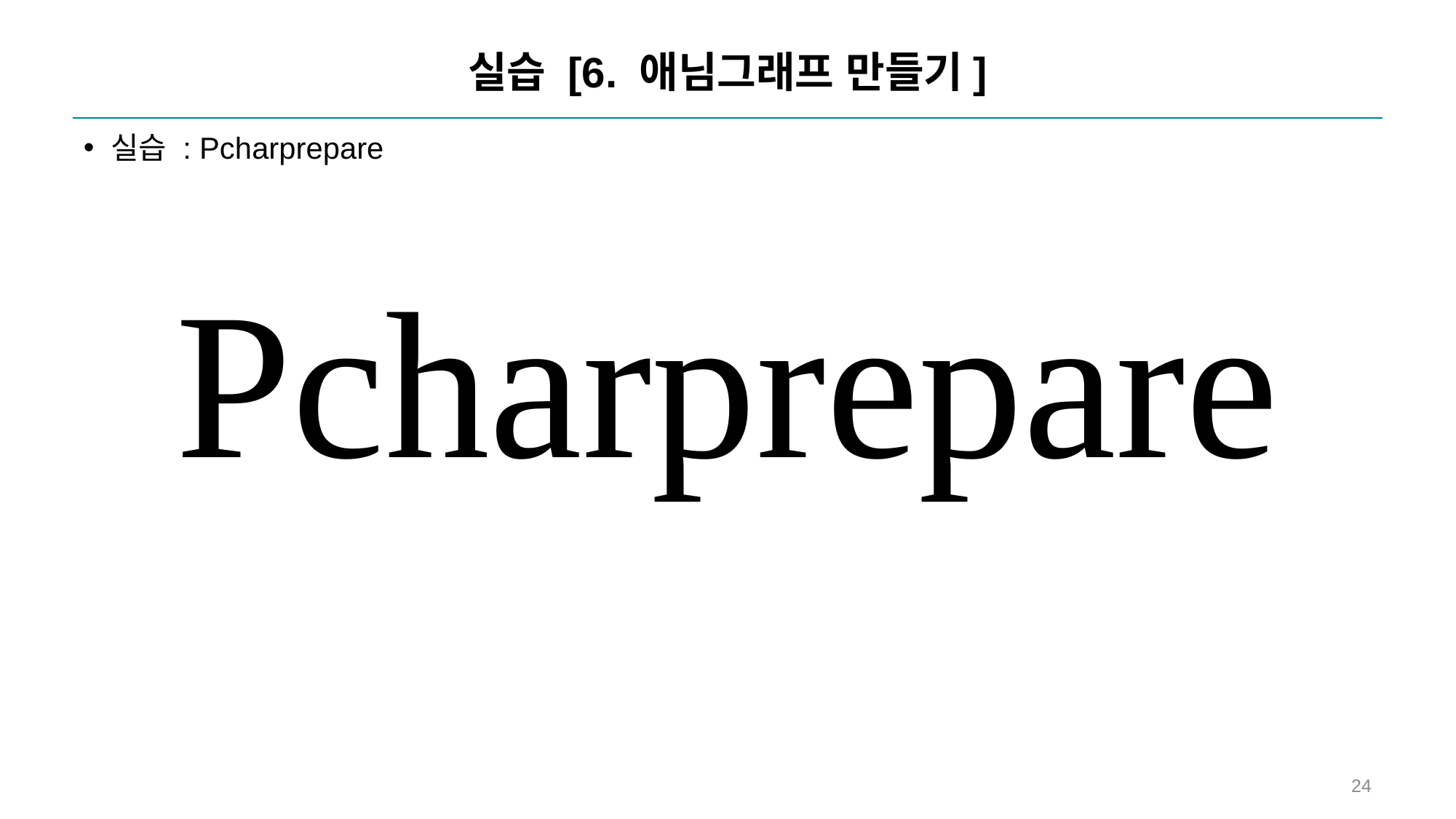

# 실습 [6. 애님그래프 만들기]
실습 : Pcharprepare

Pcharprepare
24